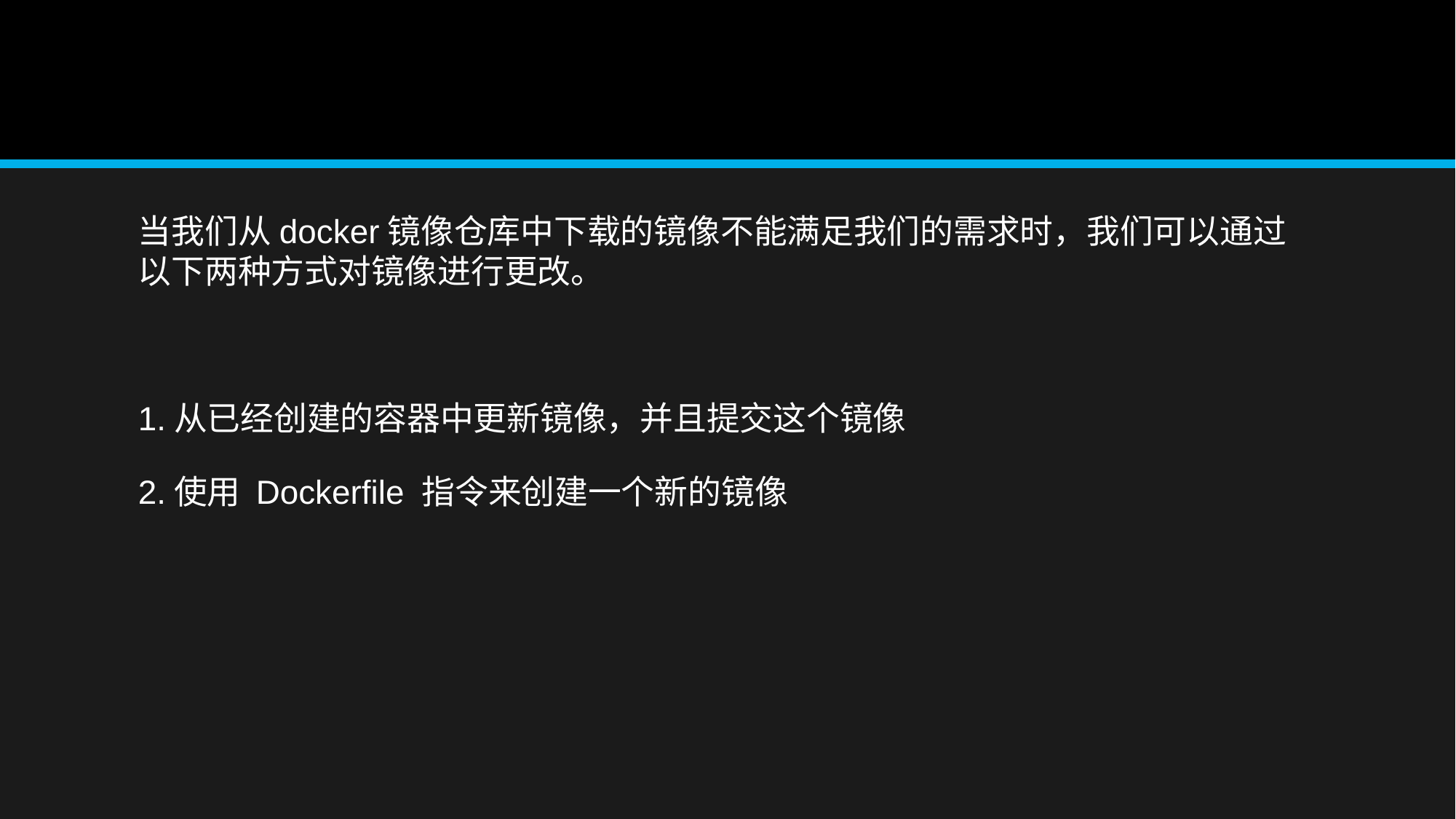

#
当我们从docker镜像仓库中下载的镜像不能满足我们的需求时，我们可以通过以下两种方式对镜像进行更改。

1.从已经创建的容器中更新镜像，并且提交这个镜像
2.使用 Dockerfile 指令来创建一个新的镜像